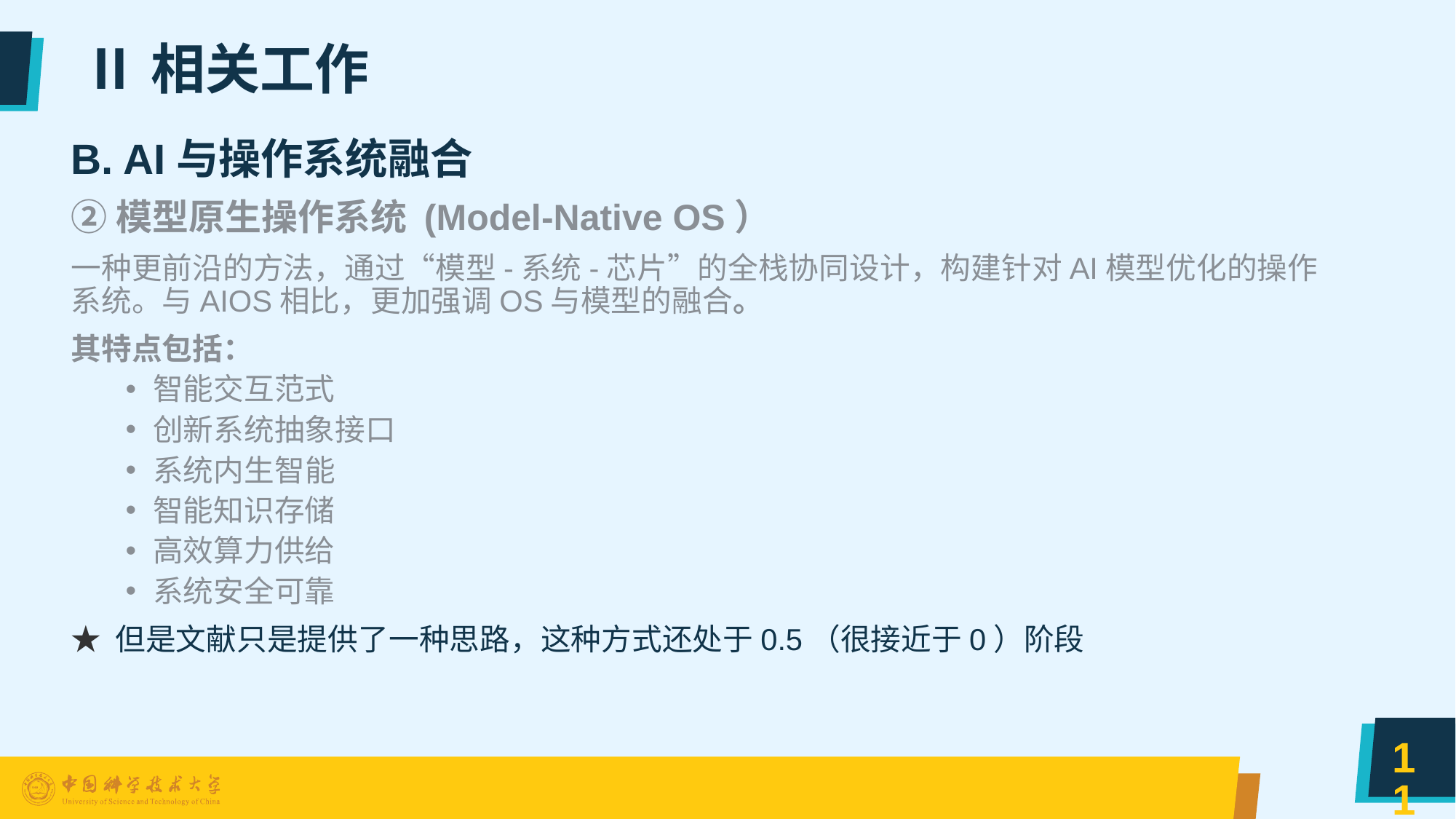

# Ⅱ相关工作

B. AI与操作系统融合
②模型原生操作系统 (Model-Native OS）
一种更前沿的方法，通过“模型-系统-芯片”的全栈协同设计，构建针对AI模型优化的操作系统。与AIOS相比，更加强调OS与模型的融合。
其特点包括：
智能交互范式
创新系统抽象接口
系统内生智能
智能知识存储
高效算力供给
系统安全可靠
★ 但是文献只是提供了一种思路，这种方式还处于0.5（很接近于0）阶段
11